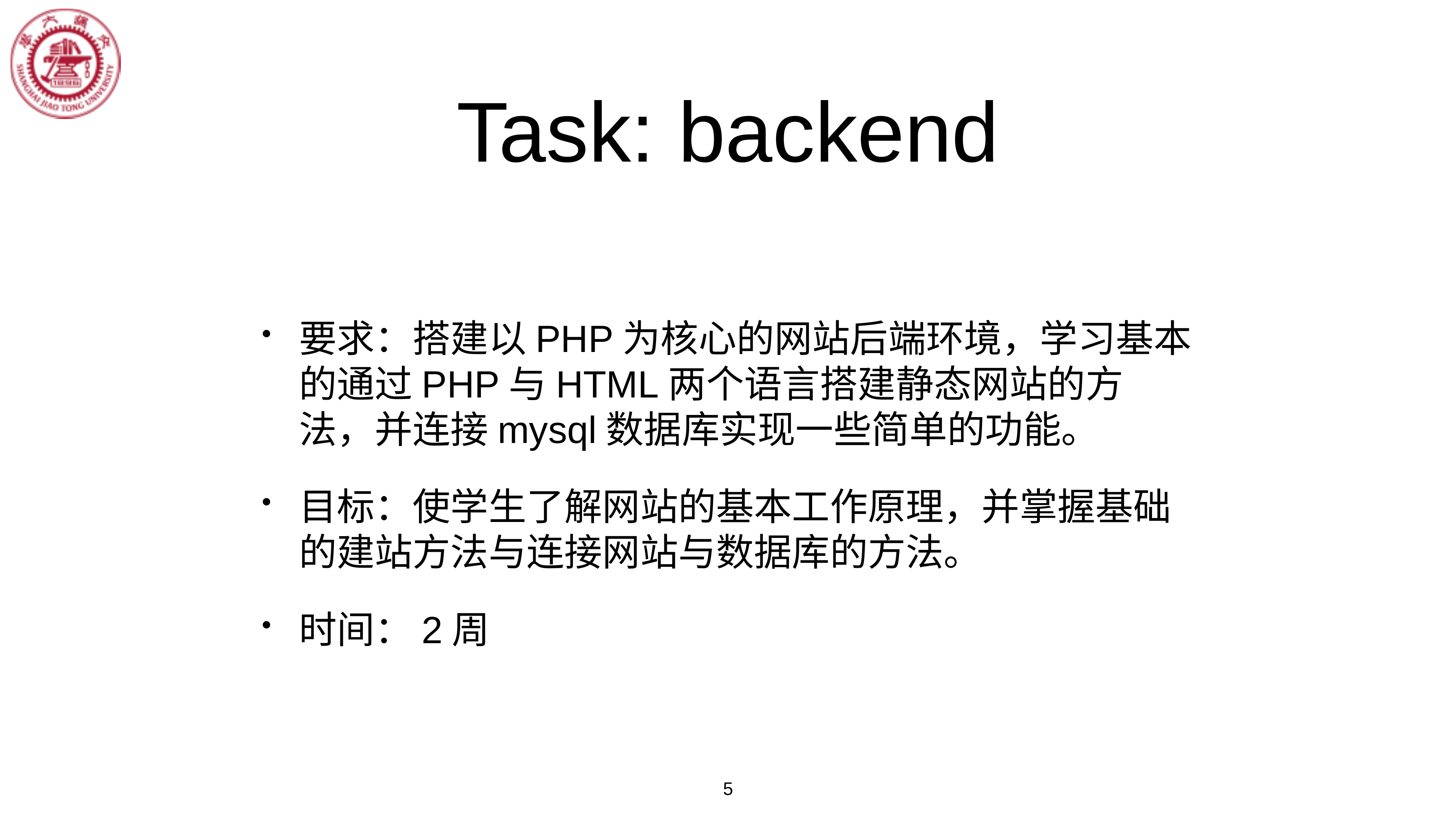

# Task: backend
要求：搭建以PHP为核心的网站后端环境，学习基本的通过PHP与HTML两个语言搭建静态网站的方法，并连接mysql数据库实现一些简单的功能。
目标：使学生了解网站的基本工作原理，并掌握基础的建站方法与连接网站与数据库的方法。
时间：2周
5